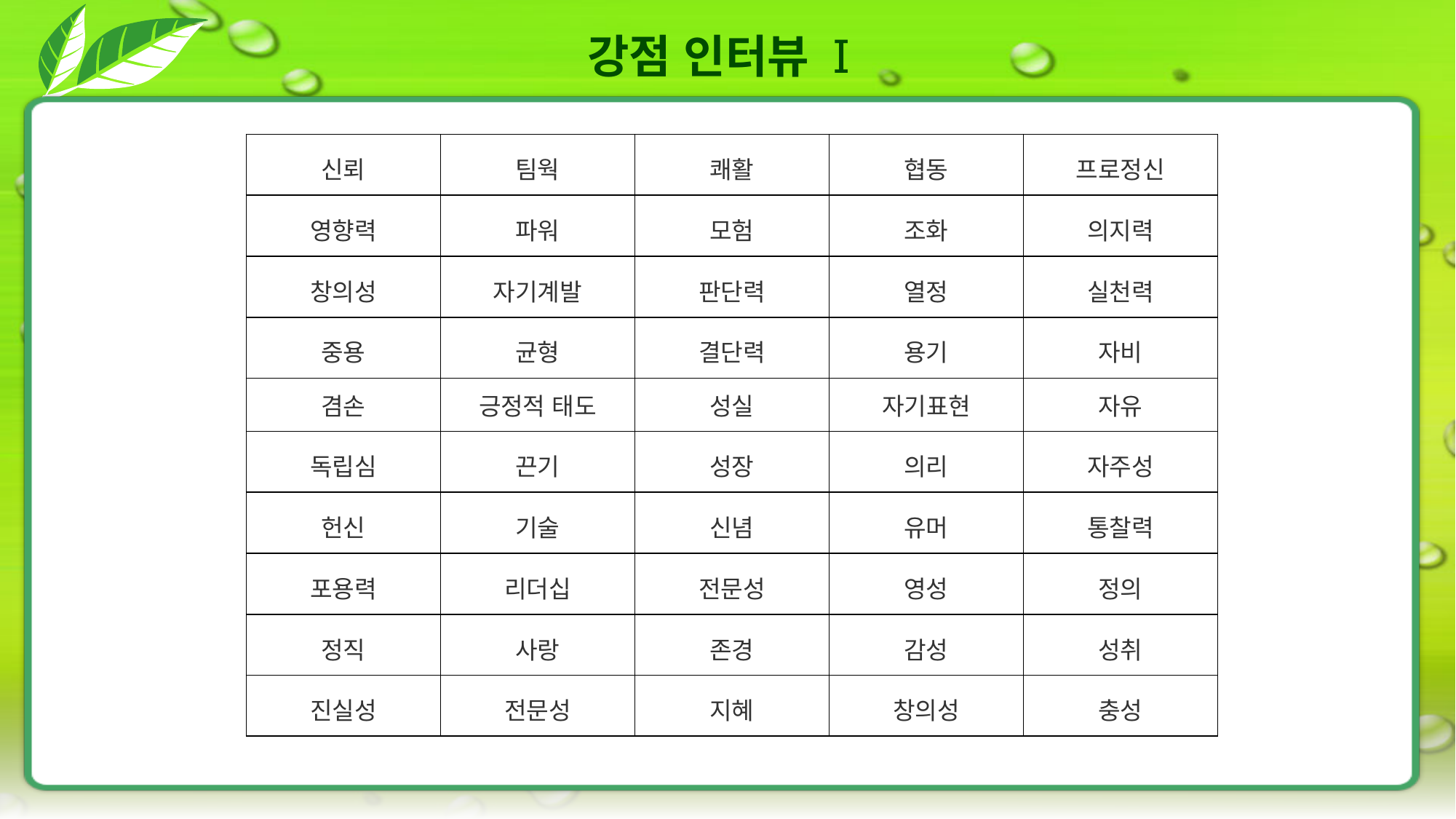

강점 인터뷰 I
| 신뢰 | 팀웍 | 쾌활 | 협동 | 프로정신 |
| --- | --- | --- | --- | --- |
| 영향력 | 파워 | 모험 | 조화 | 의지력 |
| 창의성 | 자기계발 | 판단력 | 열정 | 실천력 |
| 중용 | 균형 | 결단력 | 용기 | 자비 |
| 겸손 | 긍정적 태도 | 성실 | 자기표현 | 자유 |
| 독립심 | 끈기 | 성장 | 의리 | 자주성 |
| 헌신 | 기술 | 신념 | 유머 | 통찰력 |
| 포용력 | 리더십 | 전문성 | 영성 | 정의 |
| 정직 | 사랑 | 존경 | 감성 | 성취 |
| 진실성 | 전문성 | 지혜 | 창의성 | 충성 |